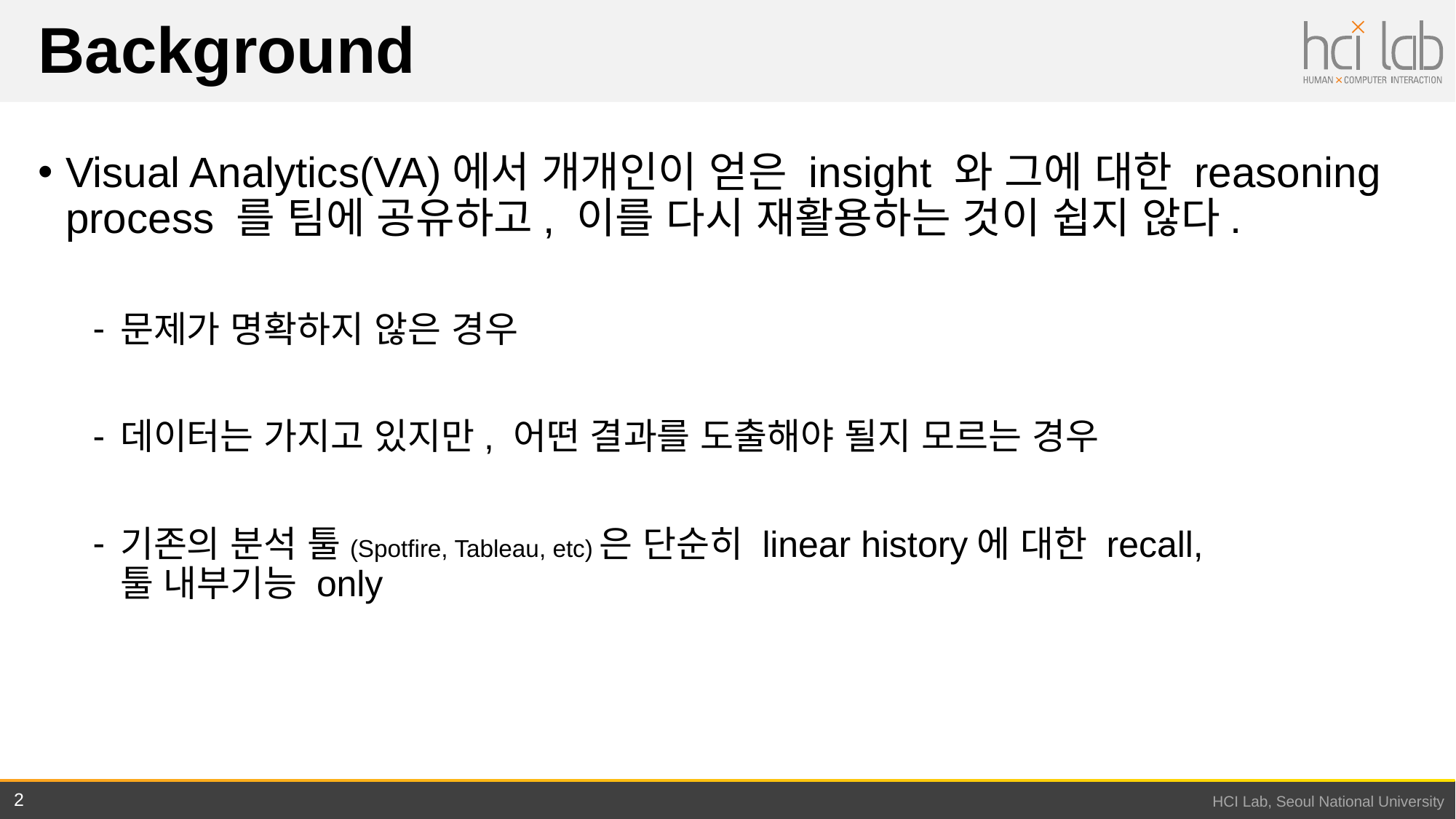

# Background
Visual Analytics(VA)에서 개개인이 얻은 insight 와 그에 대한 reasoning process 를 팀에 공유하고, 이를 다시 재활용하는 것이 쉽지 않다.

문제가 명확하지 않은 경우

데이터는 가지고 있지만, 어떤 결과를 도출해야 될지 모르는 경우

기존의 분석 툴(Spotfire, Tableau, etc)은 단순히 linear history에 대한 recall,
툴 내부기능 only
2